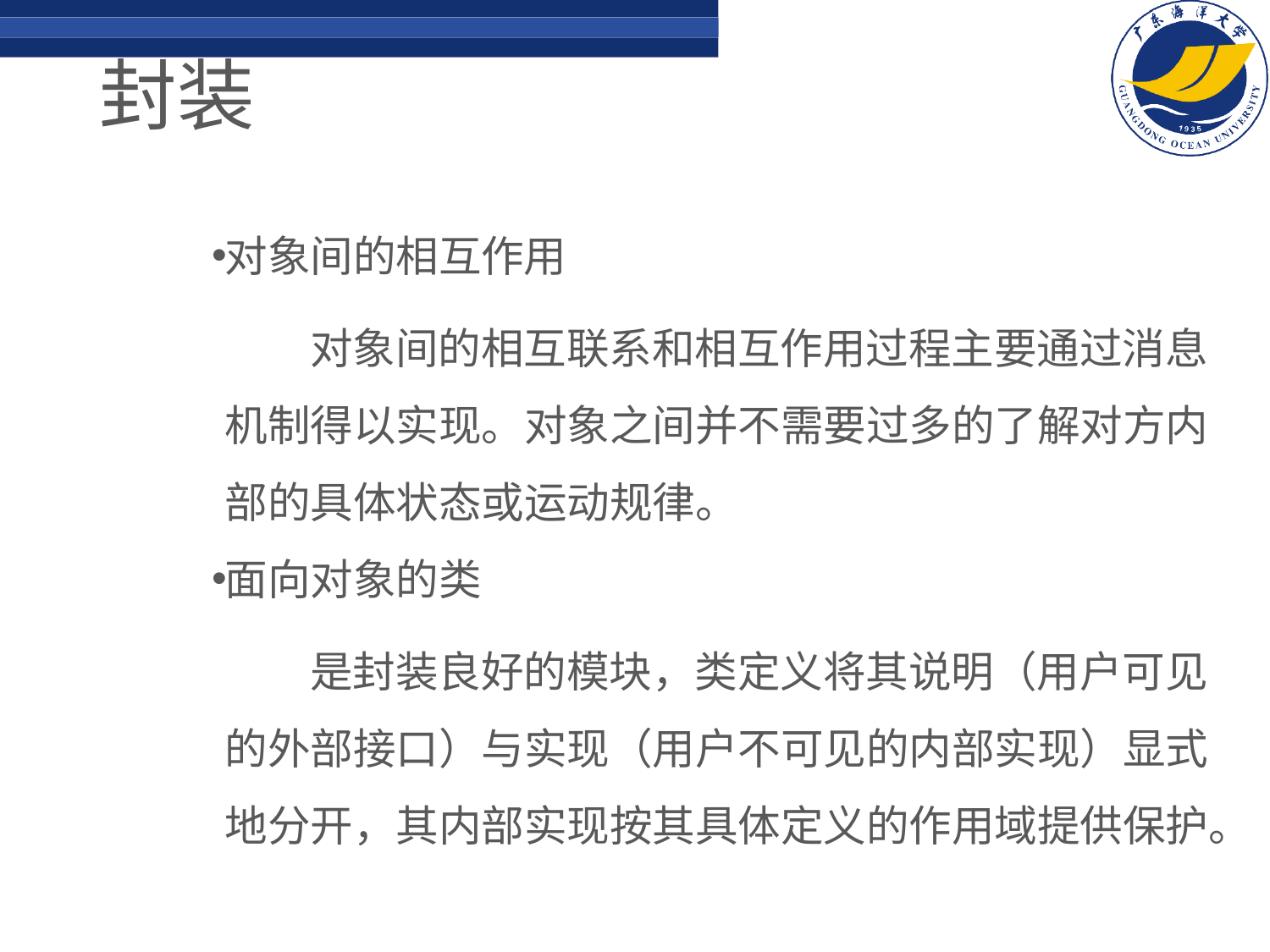

# 封装
对象间的相互作用
        对象间的相互联系和相互作用过程主要通过消息机制得以实现。对象之间并不需要过多的了解对方内部的具体状态或运动规律。
面向对象的类
        是封装良好的模块，类定义将其说明（用户可见的外部接口）与实现（用户不可见的内部实现）显式地分开，其内部实现按其具体定义的作用域提供保护。